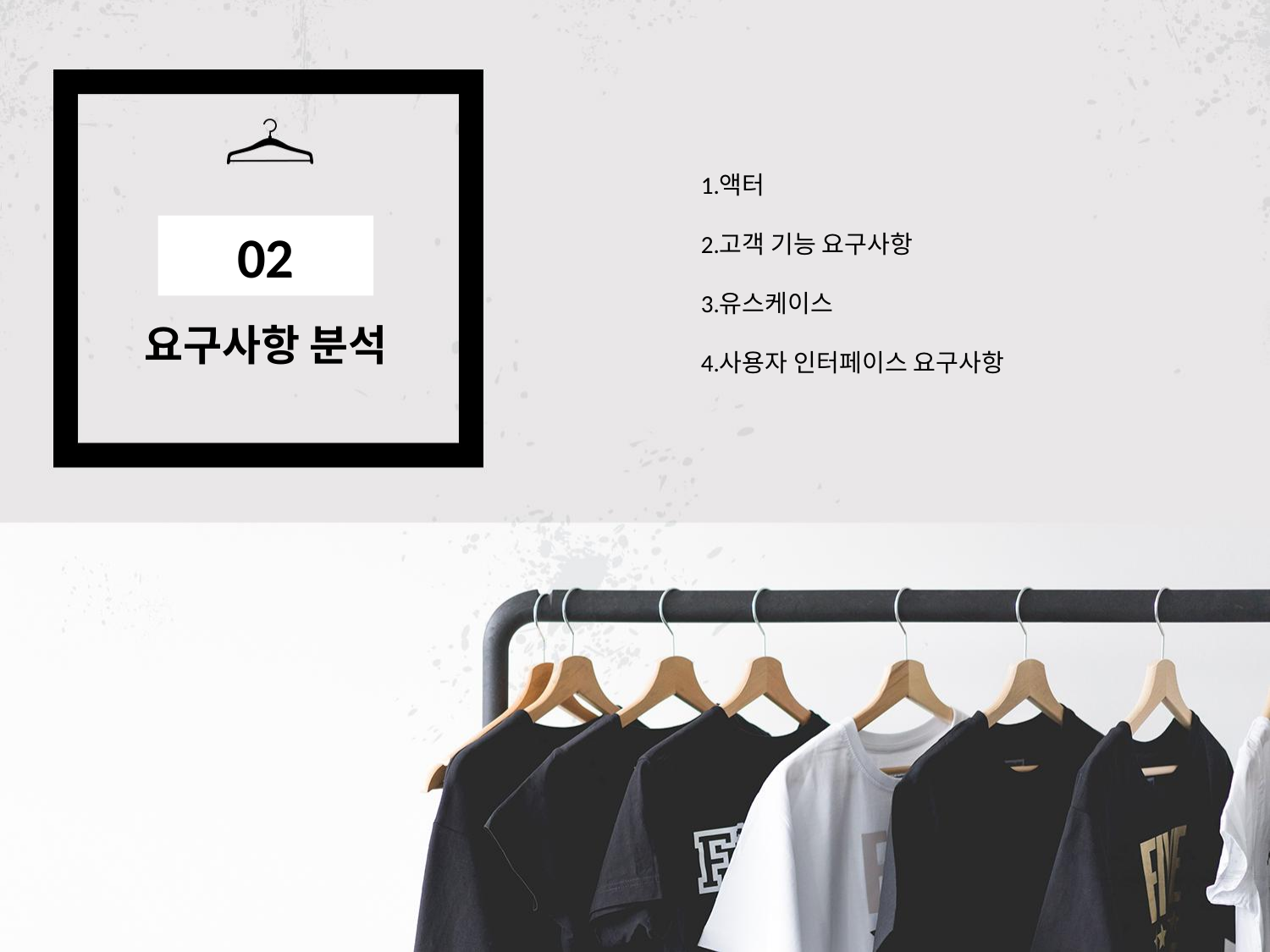

액터
고객 기능 요구사항
유스케이스
사용자 인터페이스 요구사항

02
요구사항 분석